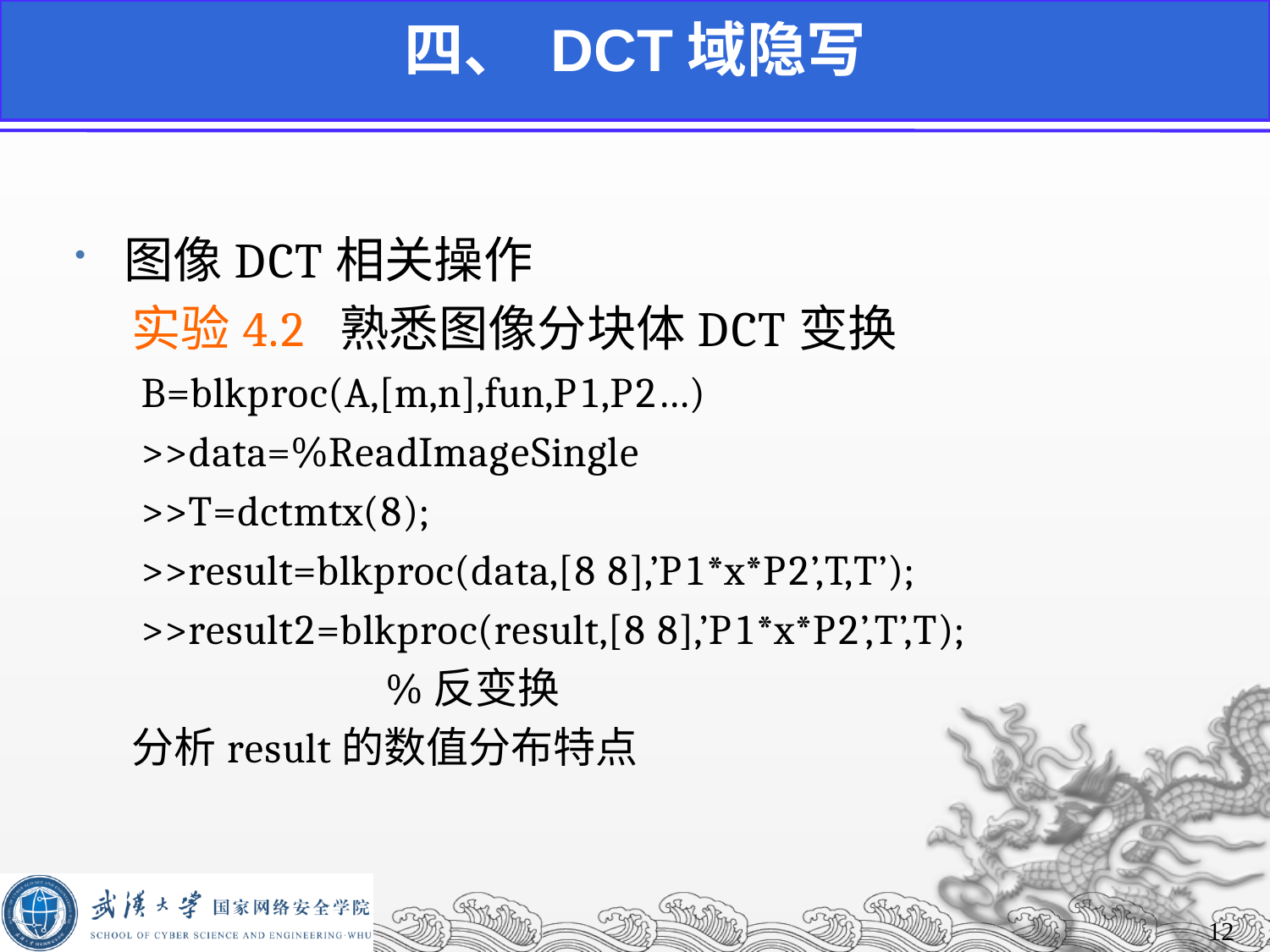

四、 DCT域隐写

图像DCT相关操作
实验4.2  熟悉图像分块体DCT变换
 B=blkproc(A,[m,n],fun,P1,P2…)
 >>data=%ReadImageSingle
 >>T=dctmtx(8);
 >>result=blkproc(data,[8 8],’P1*x*P2’,T,T’);
 >>result2=blkproc(result,[8 8],’P1*x*P2’,T’,T);
		%反变换
分析result的数值分布特点